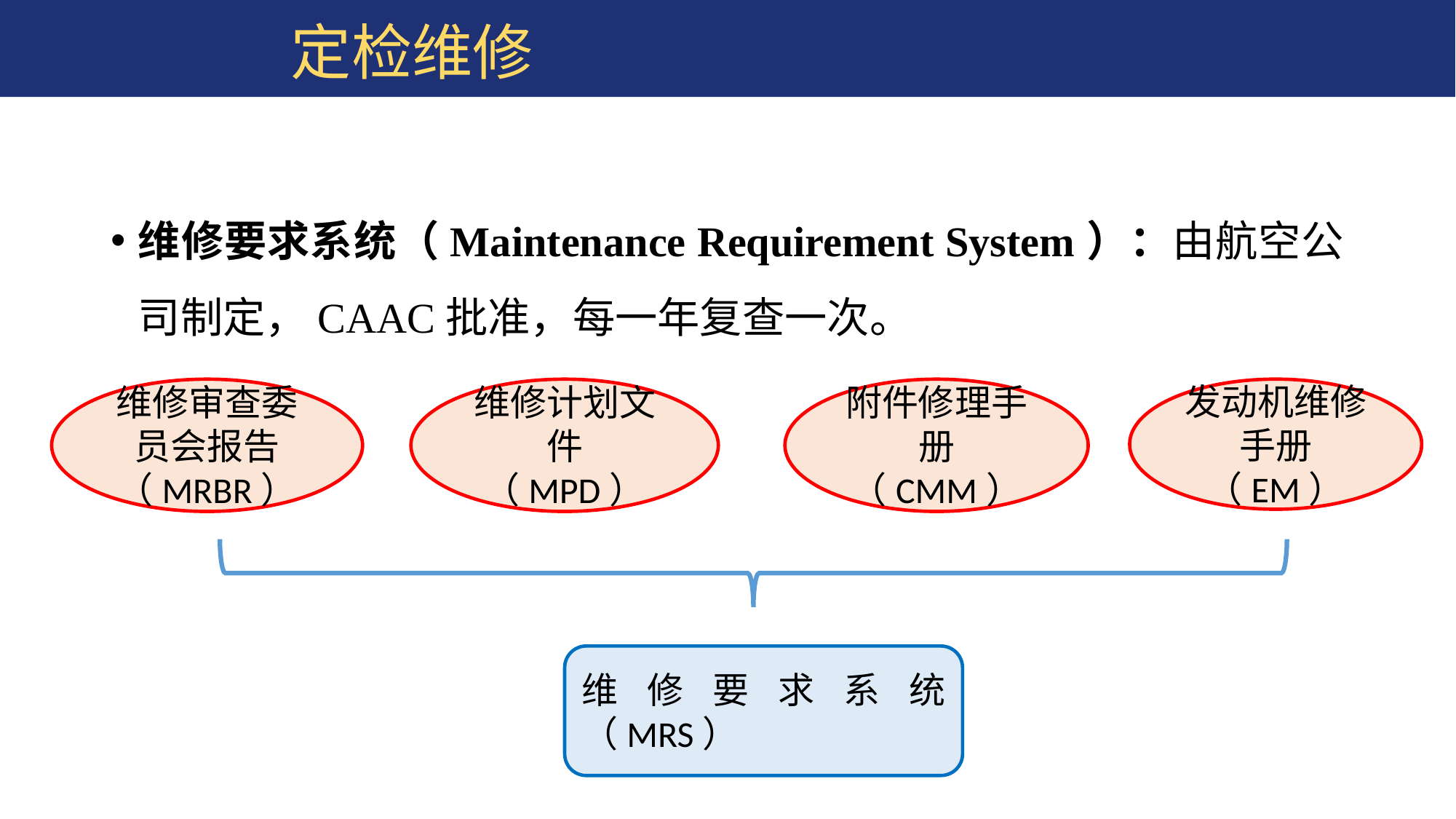

定检维修

维修要求系统（Maintenance Requirement System）：由航空公司制定，CAAC批准，每一年复查一次。
维修审查委员会报告（MRBR）
维修计划文件（MPD）
附件修理手册（CMM）
发动机维修手册（EM）
维修要求系统（MRS）